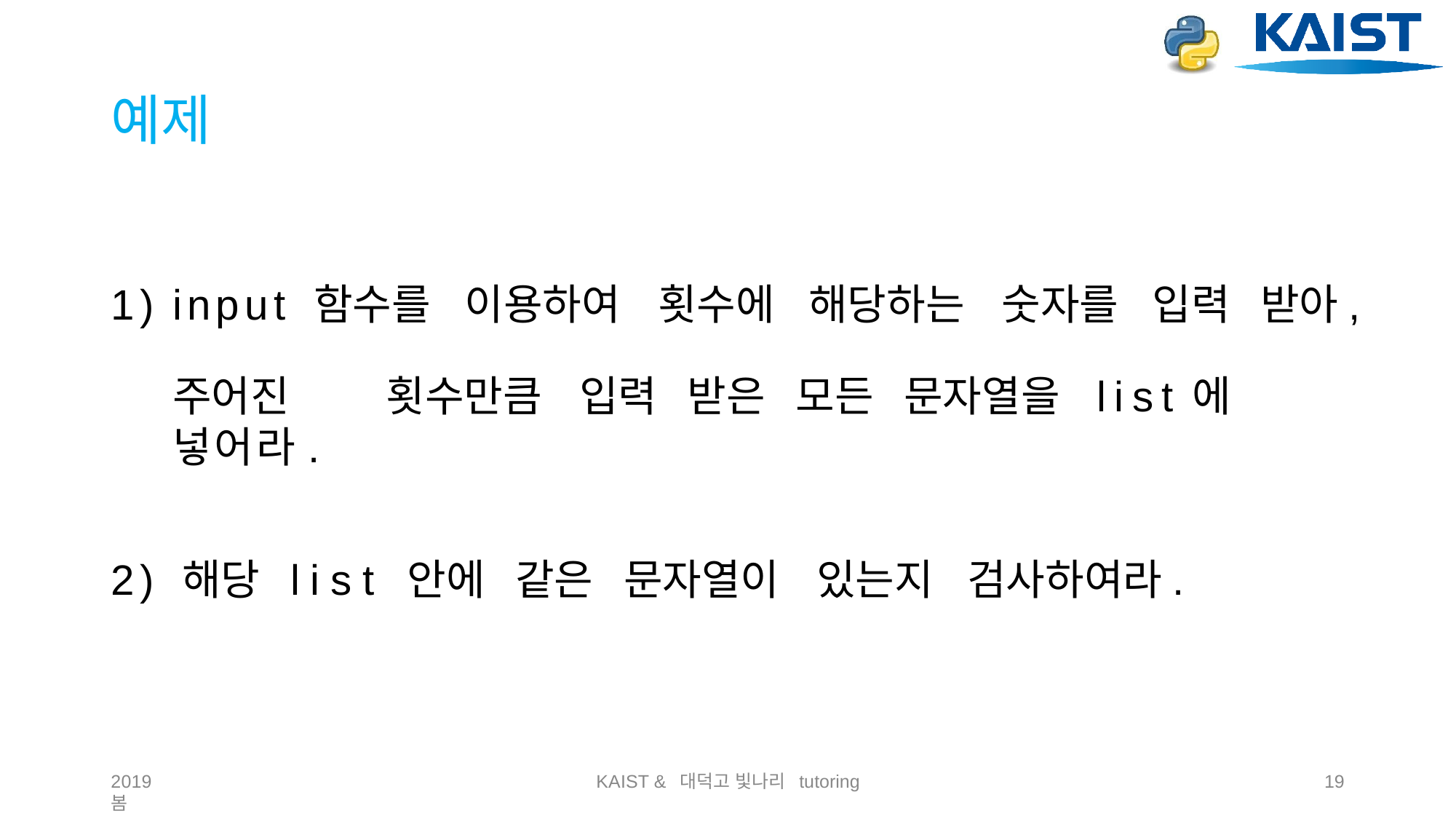

# 예제
1) input	함수를	이용하여	횟수에	해당하는	숫자를	입력	받아,
주어진	횟수만큼	입력	받은	모든	문자열을	list에	넣어라.
2)	해당	list	안에	같은	문자열이	있는지	검사하여라.
2019 봄
KAIST & 대덕고 빛나리 tutoring
19